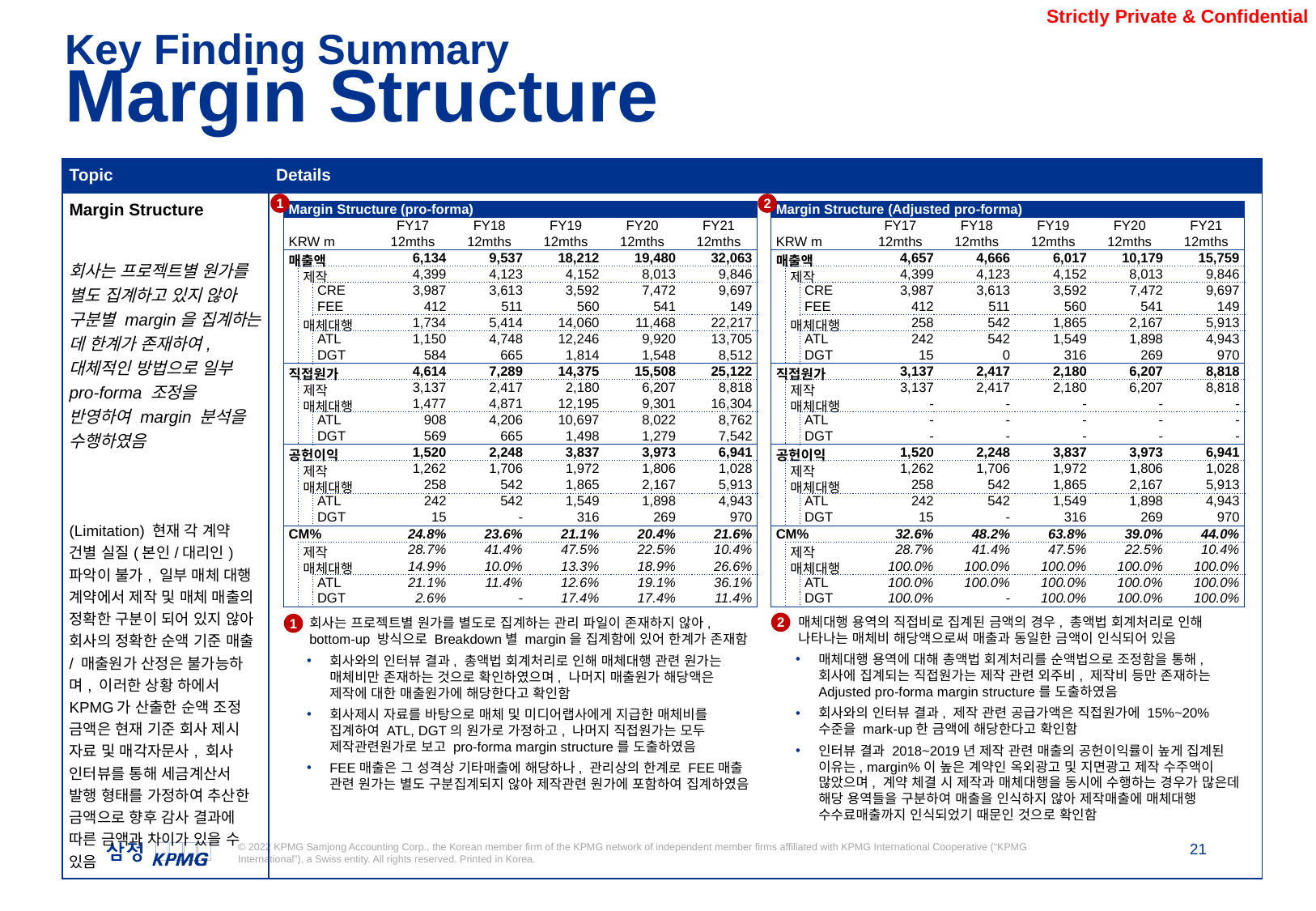

Key Finding Summary
Margin Structure
| Topic | Details |
| --- | --- |
| Margin Structure 회사는 프로젝트별 원가를 별도 집계하고 있지 않아 구분별 margin을 집계하는 데 한계가 존재하여, 대체적인 방법으로 일부 pro-forma 조정을 반영하여 margin 분석을 수행하였음 (Limitation) 현재 각 계약 건별 실질(본인/대리인) 파악이 불가, 일부 매체 대행 계약에서 제작 및 매체 매출의 정확한 구분이 되어 있지 않아 회사의 정확한 순액 기준 매출 / 매출원가 산정은 불가능하며, 이러한 상황 하에서 KPMG가 산출한 순액 조정 금액은 현재 기준 회사 제시 자료 및 매각자문사, 회사 인터뷰를 통해 세금계산서 발행 형태를 가정하여 추산한 금액으로 향후 감사 결과에 따른 금액과 차이가 있을 수 있음 |  |
1
2
| Margin Structure (pro-forma) |  |  |  |  |  |  |  |
| --- | --- | --- | --- | --- | --- | --- | --- |
|  |  |  | FY17 | FY18 | FY19 | FY20 | FY21 |
| KRW m |  |  | 12mths | 12mths | 12mths | 12mths | 12mths |
| 매출액 |  |  | 6,134 | 9,537 | 18,212 | 19,480 | 32,063 |
|  | 제작 |  | 4,399 | 4,123 | 4,152 | 8,013 | 9,846 |
|  |  | CRE | 3,987 | 3,613 | 3,592 | 7,472 | 9,697 |
|  |  | FEE | 412 | 511 | 560 | 541 | 149 |
|  | 매체대행 |  | 1,734 | 5,414 | 14,060 | 11,468 | 22,217 |
|  |  | ATL | 1,150 | 4,748 | 12,246 | 9,920 | 13,705 |
|  |  | DGT | 584 | 665 | 1,814 | 1,548 | 8,512 |
| 직접원가 |  |  | 4,614 | 7,289 | 14,375 | 15,508 | 25,122 |
|  | 제작 |  | 3,137 | 2,417 | 2,180 | 6,207 | 8,818 |
|  | 매체대행 |  | 1,477 | 4,871 | 12,195 | 9,301 | 16,304 |
|  |  | ATL | 908 | 4,206 | 10,697 | 8,022 | 8,762 |
|  |  | DGT | 569 | 665 | 1,498 | 1,279 | 7,542 |
| 공헌이익 |  |  | 1,520 | 2,248 | 3,837 | 3,973 | 6,941 |
|  | 제작 |  | 1,262 | 1,706 | 1,972 | 1,806 | 1,028 |
|  | 매체대행 |  | 258 | 542 | 1,865 | 2,167 | 5,913 |
|  |  | ATL | 242 | 542 | 1,549 | 1,898 | 4,943 |
|  |  | DGT | 15 | - | 316 | 269 | 970 |
| CM% |  |  | 24.8% | 23.6% | 21.1% | 20.4% | 21.6% |
|  | 제작 |  | 28.7% | 41.4% | 47.5% | 22.5% | 10.4% |
|  | 매체대행 |  | 14.9% | 10.0% | 13.3% | 18.9% | 26.6% |
|  |  | ATL | 21.1% | 11.4% | 12.6% | 19.1% | 36.1% |
|  |  | DGT | 2.6% | - | 17.4% | 17.4% | 11.4% |
| Margin Structure (Adjusted pro-forma) |  |  |  |  |  |  |  |
| --- | --- | --- | --- | --- | --- | --- | --- |
|  |  |  | FY17 | FY18 | FY19 | FY20 | FY21 |
| KRW m |  |  | 12mths | 12mths | 12mths | 12mths | 12mths |
| 매출액 |  |  | 4,657 | 4,666 | 6,017 | 10,179 | 15,759 |
|  | 제작 |  | 4,399 | 4,123 | 4,152 | 8,013 | 9,846 |
|  |  | CRE | 3,987 | 3,613 | 3,592 | 7,472 | 9,697 |
|  |  | FEE | 412 | 511 | 560 | 541 | 149 |
|  | 매체대행 |  | 258 | 542 | 1,865 | 2,167 | 5,913 |
|  |  | ATL | 242 | 542 | 1,549 | 1,898 | 4,943 |
|  |  | DGT | 15 | 0 | 316 | 269 | 970 |
| 직접원가 |  |  | 3,137 | 2,417 | 2,180 | 6,207 | 8,818 |
|  | 제작 |  | 3,137 | 2,417 | 2,180 | 6,207 | 8,818 |
|  | 매체대행 |  | - | - | - | - | - |
|  |  | ATL | - | - | - | - | - |
|  |  | DGT | - | - | - | - | - |
| 공헌이익 |  |  | 1,520 | 2,248 | 3,837 | 3,973 | 6,941 |
|  | 제작 |  | 1,262 | 1,706 | 1,972 | 1,806 | 1,028 |
|  | 매체대행 |  | 258 | 542 | 1,865 | 2,167 | 5,913 |
|  |  | ATL | 242 | 542 | 1,549 | 1,898 | 4,943 |
|  |  | DGT | 15 | - | 316 | 269 | 970 |
| CM% |  |  | 32.6% | 48.2% | 63.8% | 39.0% | 44.0% |
|  | 제작 |  | 28.7% | 41.4% | 47.5% | 22.5% | 10.4% |
|  | 매체대행 |  | 100.0% | 100.0% | 100.0% | 100.0% | 100.0% |
|  |  | ATL | 100.0% | 100.0% | 100.0% | 100.0% | 100.0% |
|  |  | DGT | 100.0% | - | 100.0% | 100.0% | 100.0% |
2
1
매체대행 용역의 직접비로 집계된 금액의 경우, 총액법 회계처리로 인해 나타나는 매체비 해당액으로써 매출과 동일한 금액이 인식되어 있음
매체대행 용역에 대해 총액법 회계처리를 순액법으로 조정함을 통해, 회사에 집계되는 직접원가는 제작 관련 외주비, 제작비 등만 존재하는 Adjusted pro-forma margin structure를 도출하였음
회사와의 인터뷰 결과, 제작 관련 공급가액은 직접원가에 15%~20% 수준을 mark-up한 금액에 해당한다고 확인함
인터뷰 결과 2018~2019년 제작 관련 매출의 공헌이익률이 높게 집계된 이유는, margin%이 높은 계약인 옥외광고 및 지면광고 제작 수주액이 많았으며, 계약 체결 시 제작과 매체대행을 동시에 수행하는 경우가 많은데 해당 용역들을 구분하여 매출을 인식하지 않아 제작매출에 매체대행 수수료매출까지 인식되었기 때문인 것으로 확인함
회사는 프로젝트별 원가를 별도로 집계하는 관리 파일이 존재하지 않아, bottom-up 방식으로 Breakdown별 margin을 집계함에 있어 한계가 존재함
회사와의 인터뷰 결과, 총액법 회계처리로 인해 매체대행 관련 원가는 매체비만 존재하는 것으로 확인하였으며, 나머지 매출원가 해당액은 제작에 대한 매출원가에 해당한다고 확인함
회사제시 자료를 바탕으로 매체 및 미디어랩사에게 지급한 매체비를 집계하여 ATL, DGT의 원가로 가정하고, 나머지 직접원가는 모두 제작관련원가로 보고 pro-forma margin structure를 도출하였음
FEE매출은 그 성격상 기타매출에 해당하나, 관리상의 한계로 FEE매출 관련 원가는 별도 구분집계되지 않아 제작관련 원가에 포함하여 집계하였음